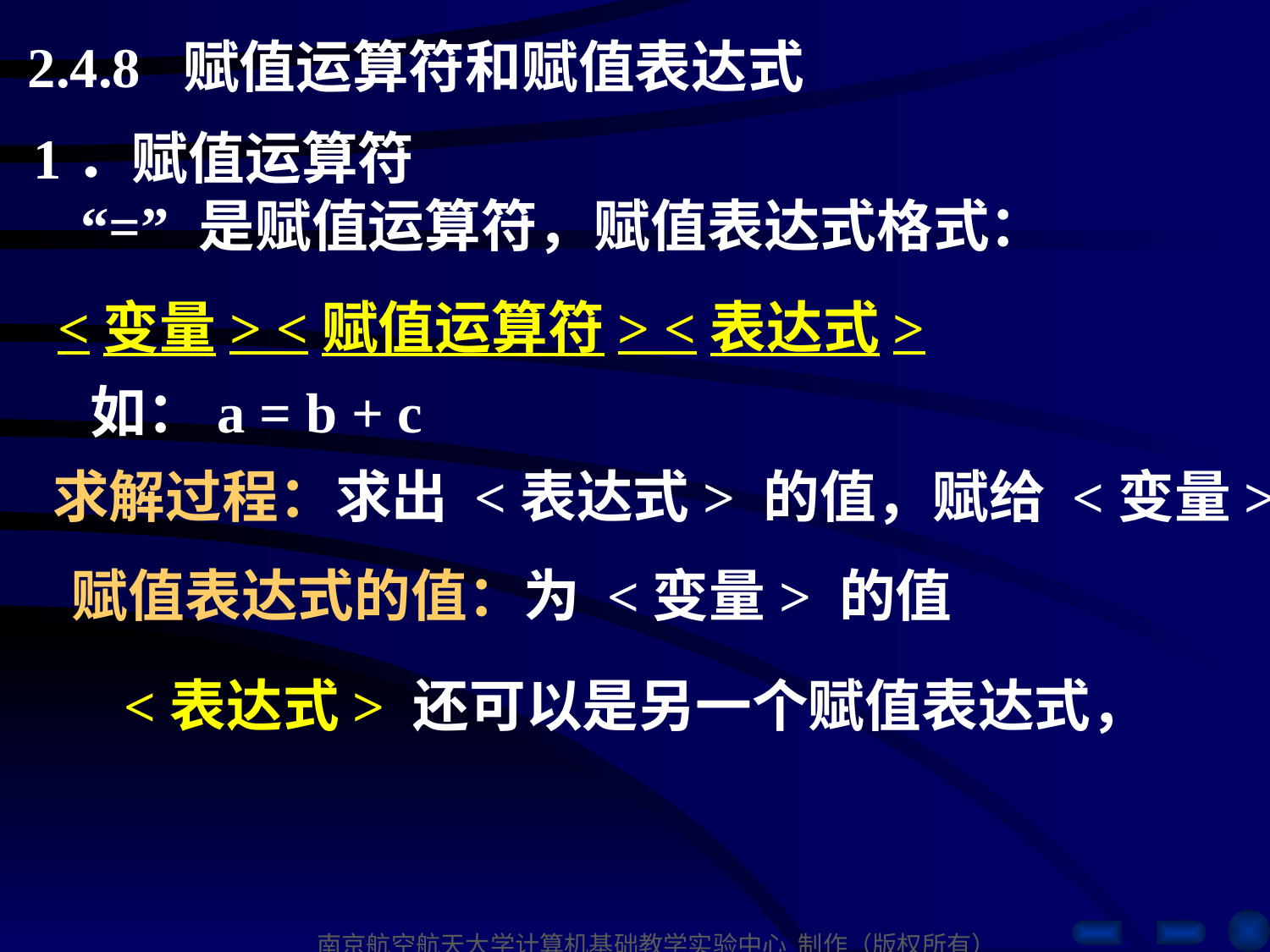

2.4.8  赋值运算符和赋值表达式
1．赋值运算符
   “=” 是赋值运算符，赋值表达式格式：
<变量> <赋值运算符> <表达式>
如：a = b + c
求解过程：求出 <表达式> 的值，赋给 <变量>
赋值表达式的值：为 <变量> 的值
<表达式> 还可以是另一个赋值表达式，